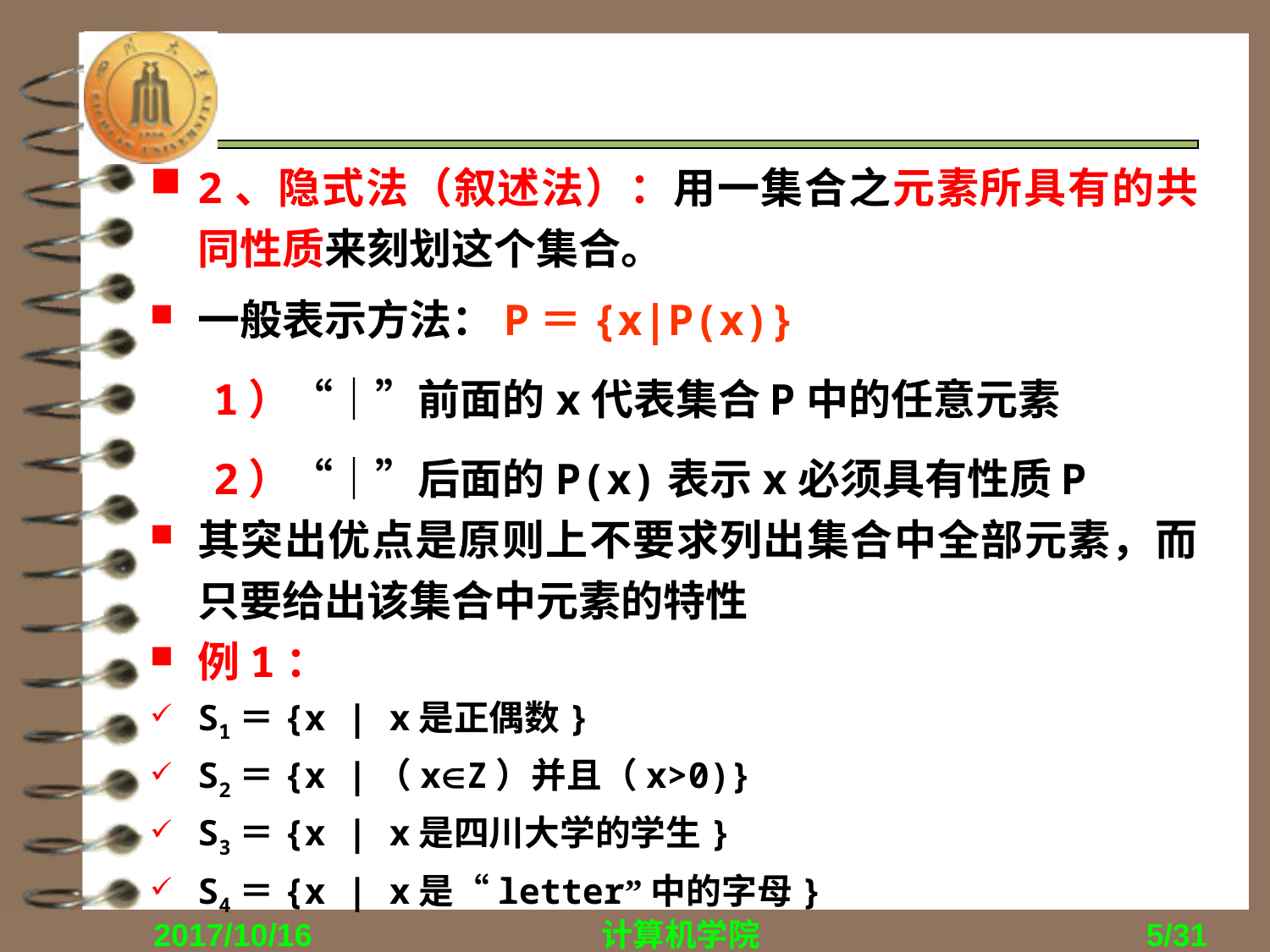

#
2、隐式法（叙述法）：用一集合之元素所具有的共同性质来刻划这个集合。
一般表示方法：P＝{x|P(x)}
1）“｜”前面的x代表集合P中的任意元素
2）“｜”后面的P(x)表示x必须具有性质P
其突出优点是原则上不要求列出集合中全部元素，而只要给出该集合中元素的特性
例1：
S1＝{x | x是正偶数}
S2＝{x |（x∈Z）并且（x>0)}
S3＝{x | x是四川大学的学生}
S4＝{x | x是“letter”中的字母}
2017/10/16
计算机学院
5/31